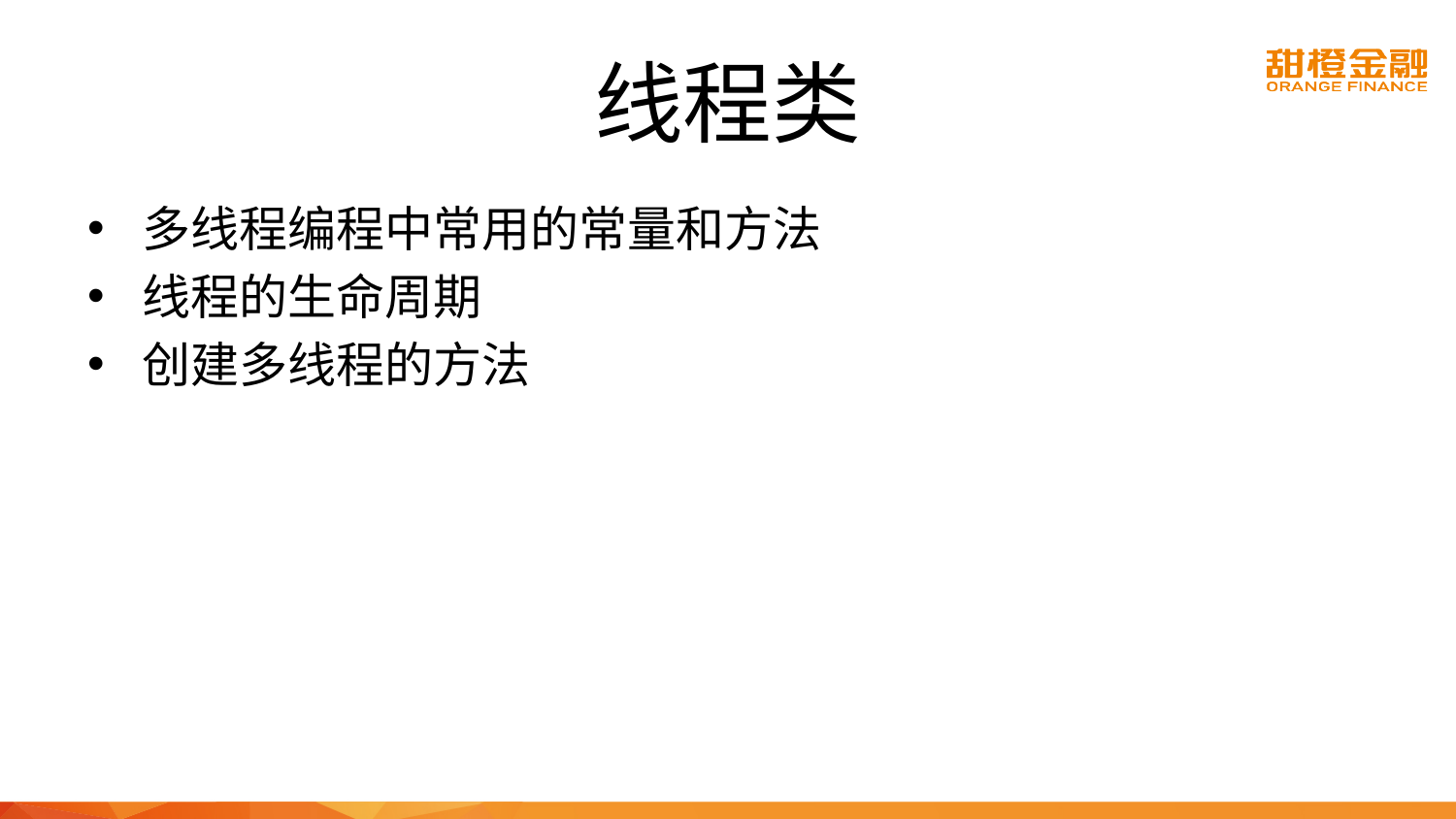

# 线程类
多线程编程中常用的常量和方法
线程的生命周期
创建多线程的方法